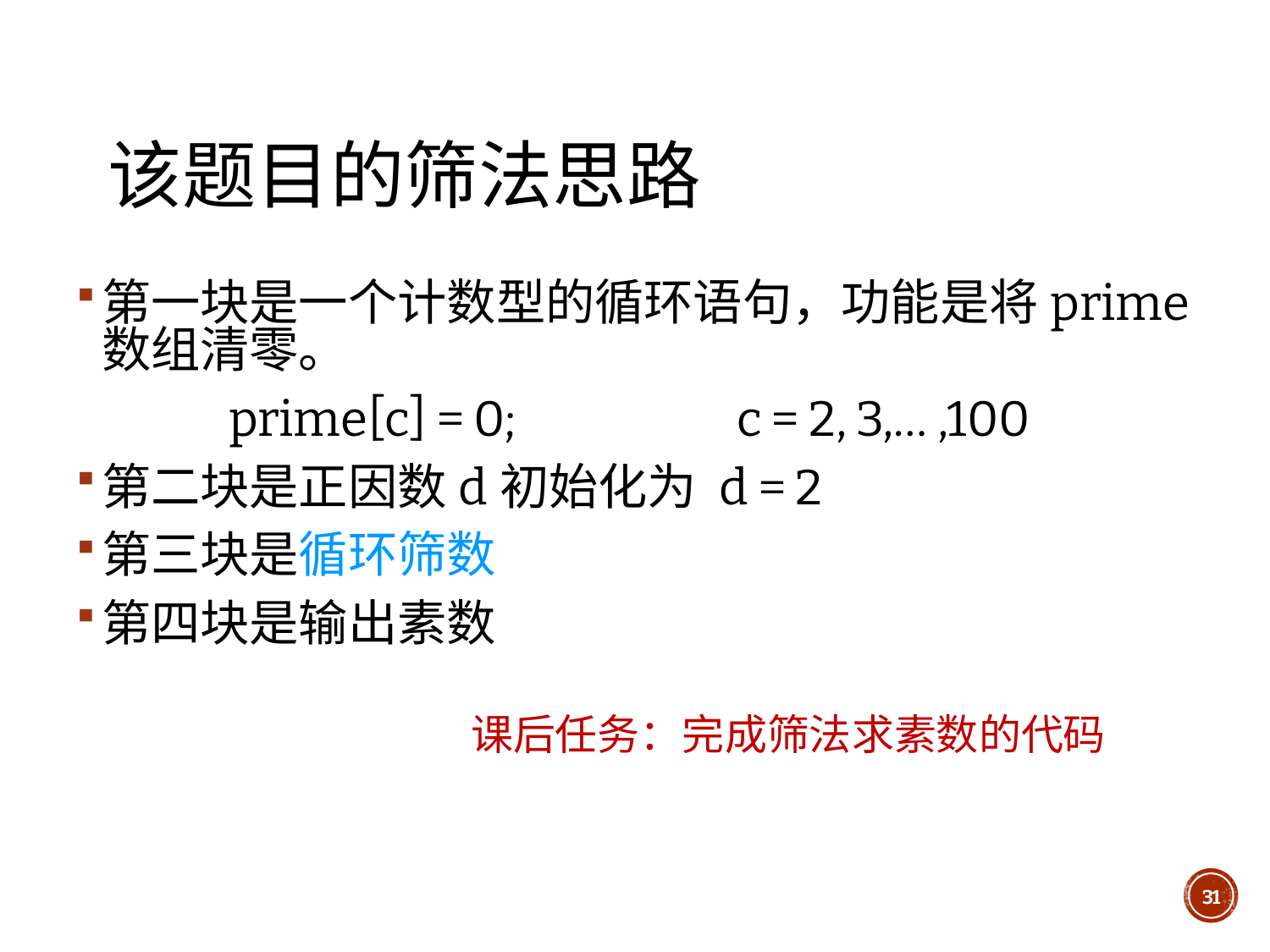

# 该题目的筛法思路
第一块是一个计数型的循环语句，功能是将prime数组清零。
		prime[c] = 0;		c = 2, 3,… ,100
第二块是正因数d初始化为 d = 2
第三块是循环筛数
第四块是输出素数
课后任务：完成筛法求素数的代码
31